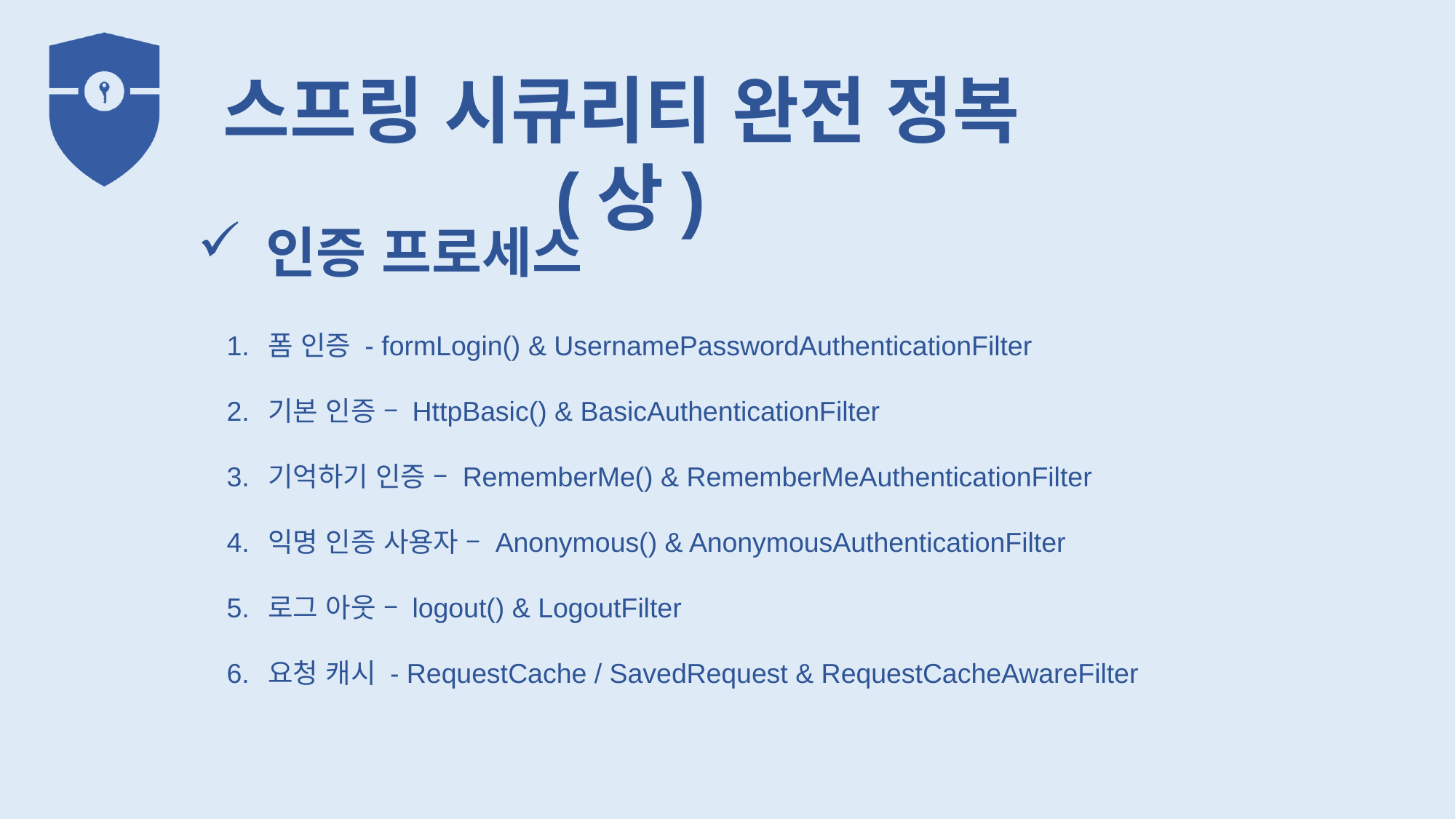

인증 프로세스
폼 인증 - formLogin() & UsernamePasswordAuthenticationFilter
기본 인증 – HttpBasic() & BasicAuthenticationFilter
기억하기 인증 – RememberMe() & RememberMeAuthenticationFilter
익명 인증 사용자 – Anonymous() & AnonymousAuthenticationFilter
로그 아웃 – logout() & LogoutFilter
요청 캐시 - RequestCache / SavedRequest & RequestCacheAwareFilter